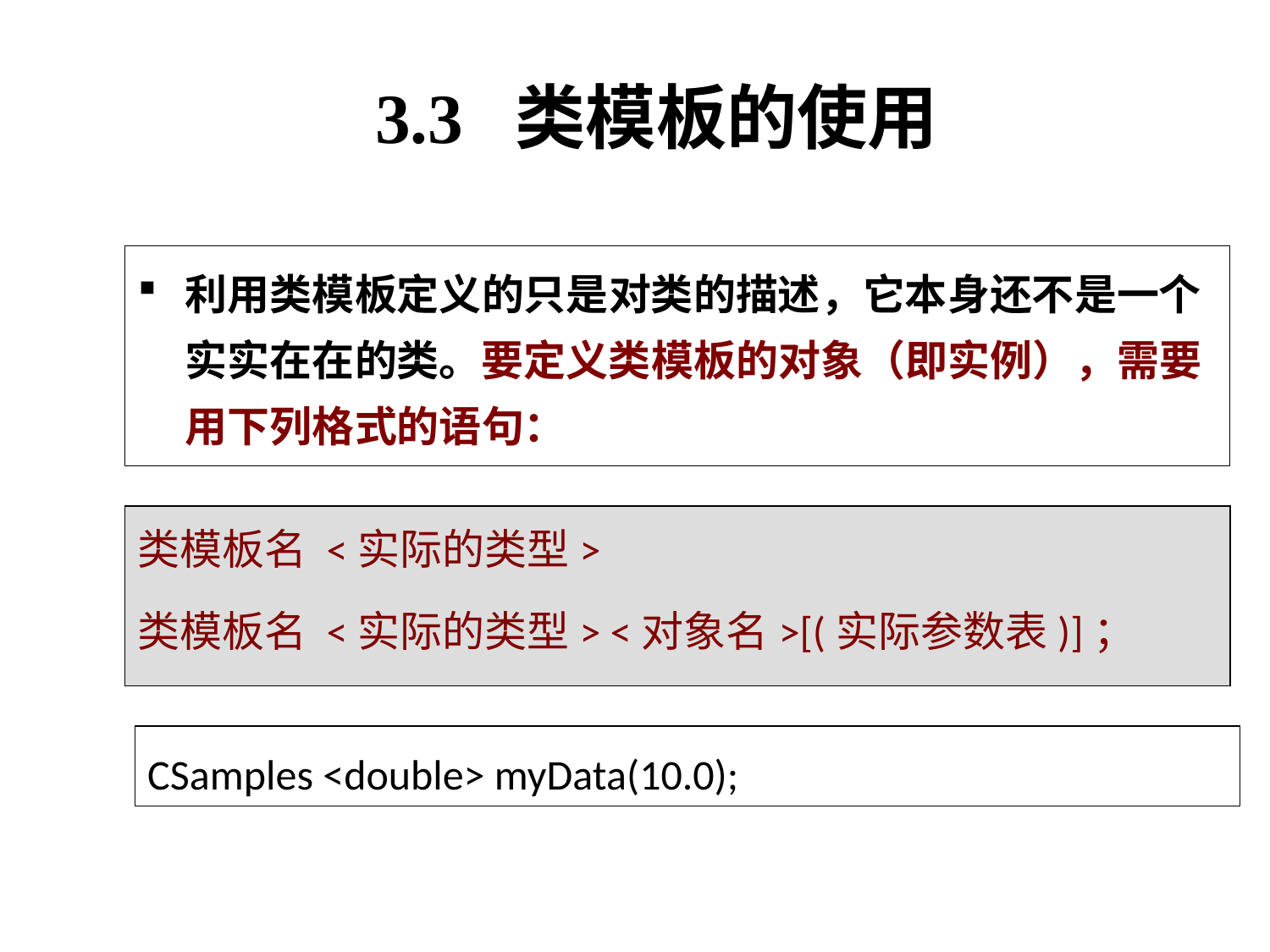

# 3.3  类模板的使用
利用类模板定义的只是对类的描述，它本身还不是一个实实在在的类。要定义类模板的对象（即实例），需要用下列格式的语句：
类模板名 <实际的类型>
类模板名 <实际的类型> <对象名>[(实际参数表)]；
CSamples <double> myData(10.0);